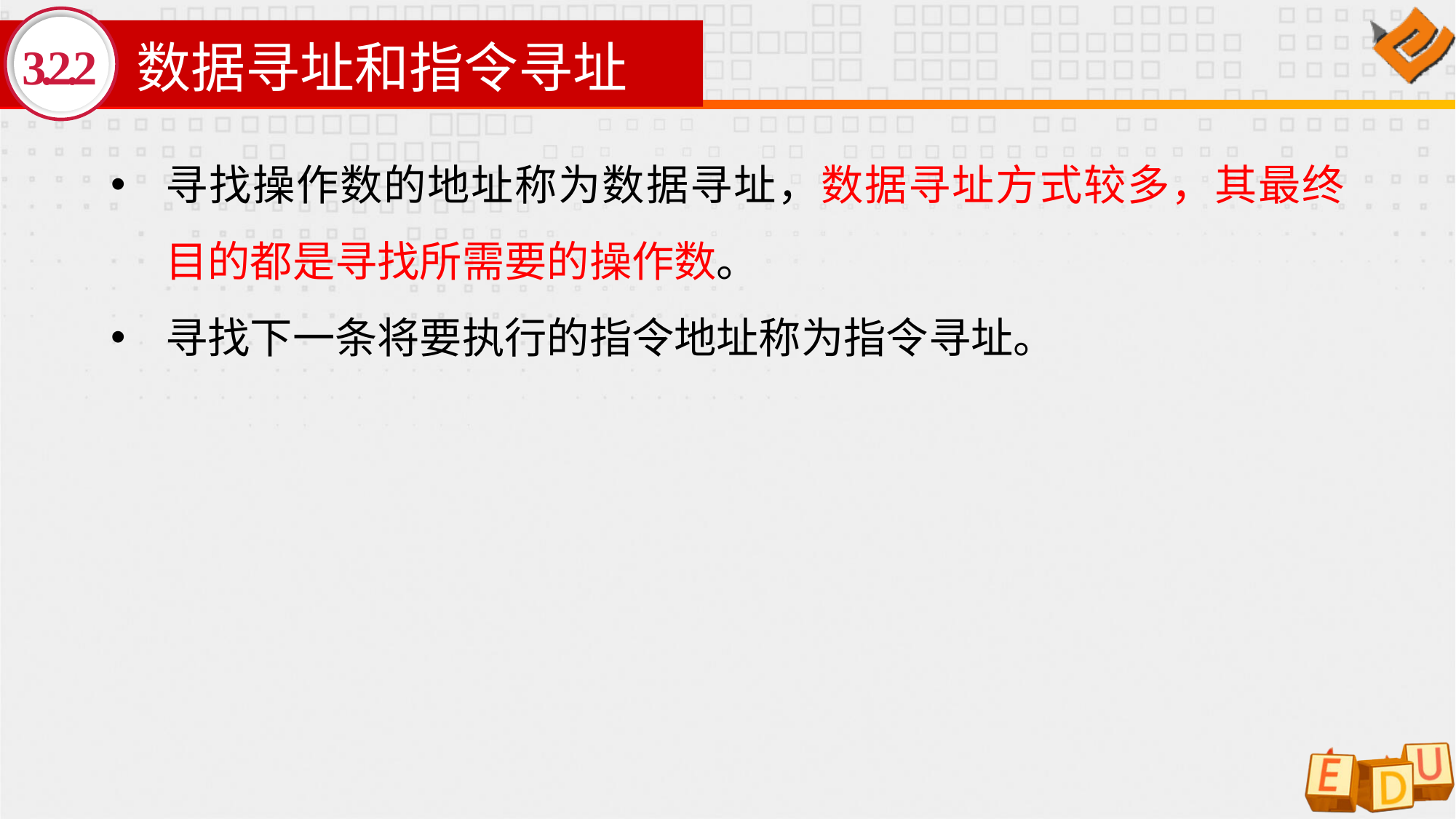

# 数据寻址和指令寻址
3.2.2
寻找操作数的地址称为数据寻址，数据寻址方式较多，其最终目的都是寻找所需要的操作数。
寻找下一条将要执行的指令地址称为指令寻址。